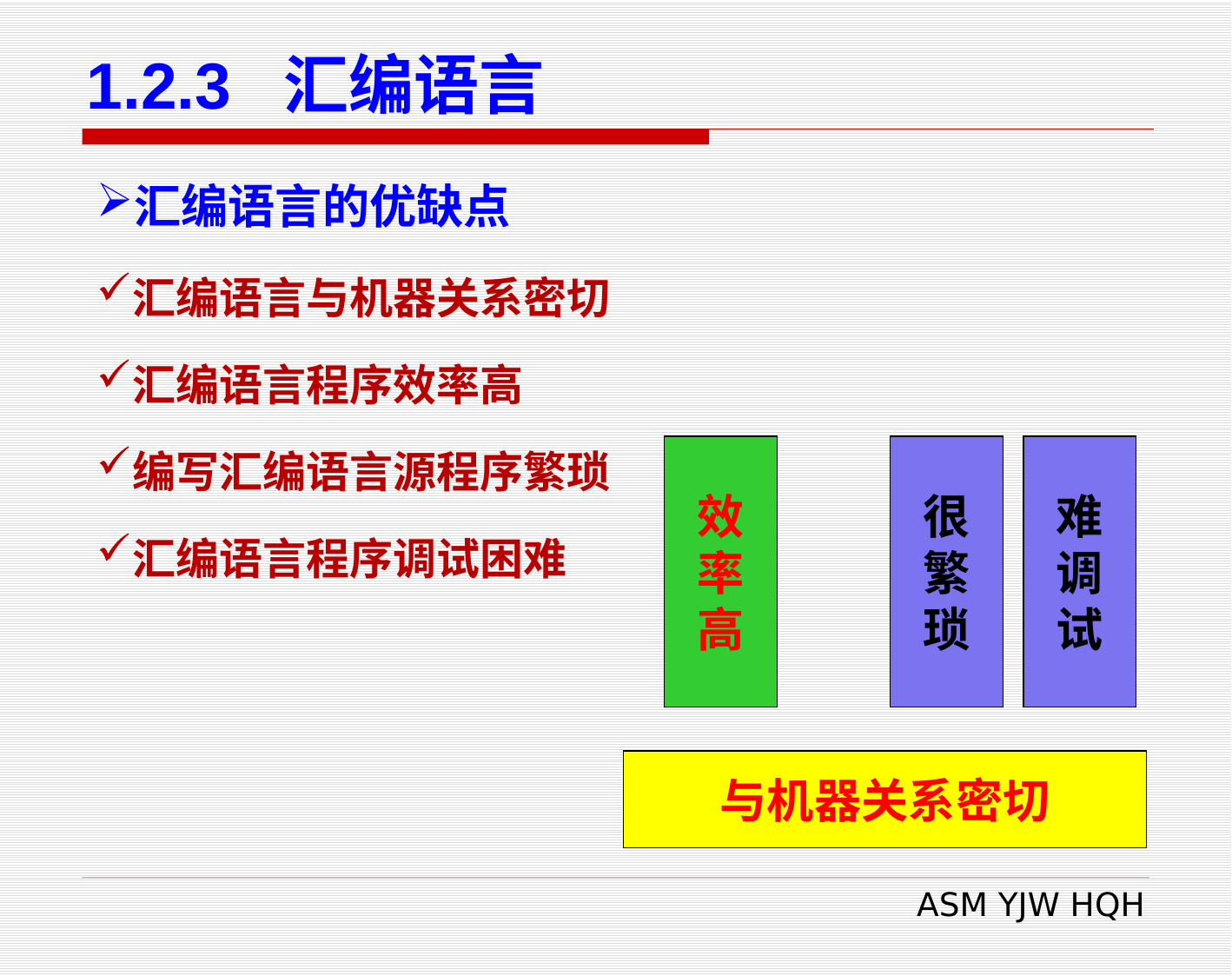

# 1.2.3  汇编语言
汇编语言的优缺点
汇编语言与机器关系密切
汇编语言程序效率高
编写汇编语言源程序繁琐
汇编语言程序调试困难

效
率
高
很
繁
琐
难
调
试
与机器关系密切